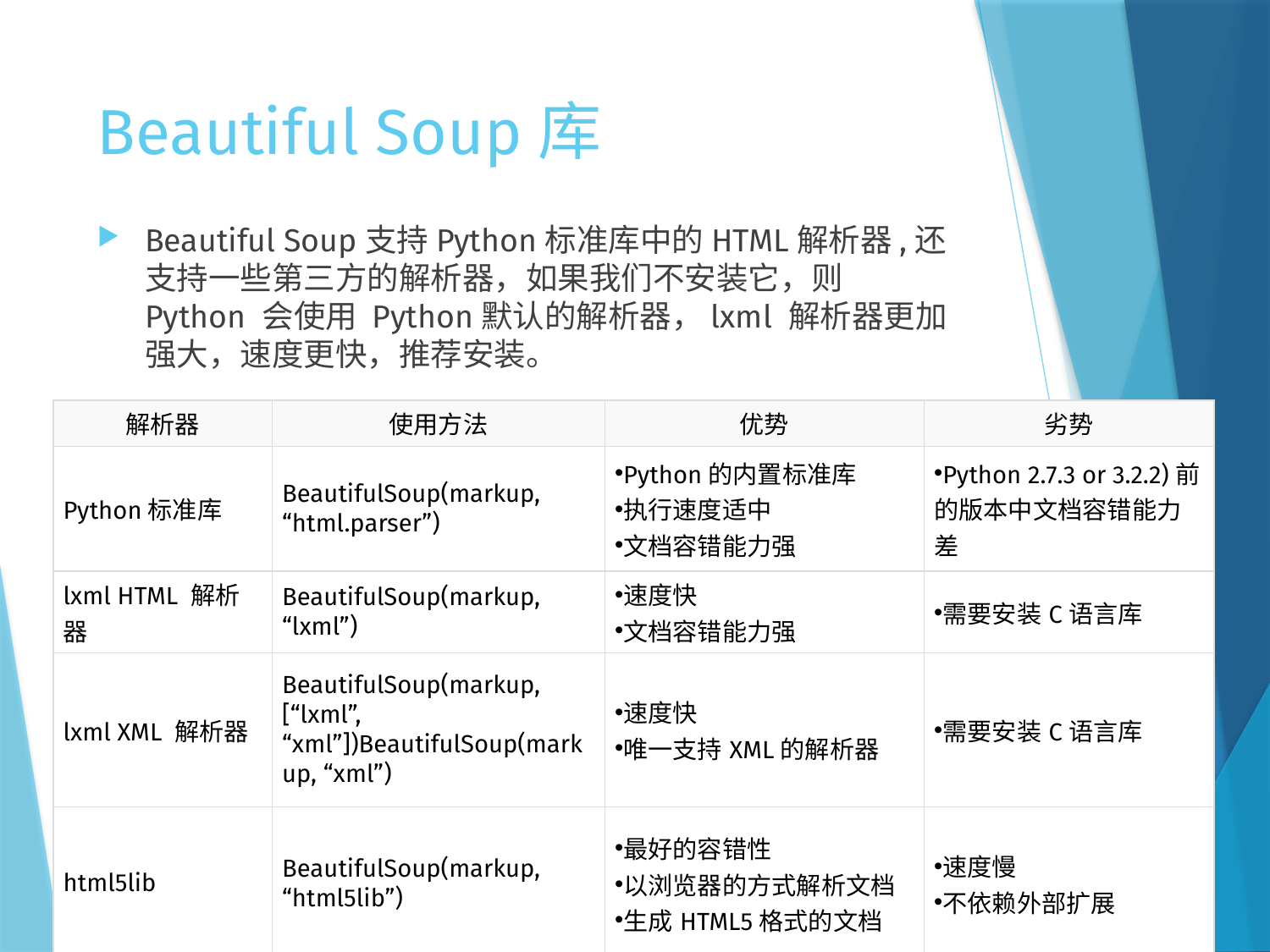

# Beautiful Soup库
Beautiful Soup支持Python标准库中的HTML解析器,还支持一些第三方的解析器，如果我们不安装它，则 Python 会使用 Python默认的解析器，lxml 解析器更加强大，速度更快，推荐安装。

| 解析器 | 使用方法 | 优势 | 劣势 |
| --- | --- | --- | --- |
| Python标准库 | BeautifulSoup(markup, “html.parser”) | Python的内置标准库 执行速度适中 文档容错能力强 | Python 2.7.3 or 3.2.2)前 的版本中文档容错能力差 |
| lxml HTML 解析器 | BeautifulSoup(markup, “lxml”) | 速度快 文档容错能力强 | 需要安装C语言库 |
| lxml XML 解析器 | BeautifulSoup(markup, [“lxml”, “xml”])BeautifulSoup(markup, “xml”) | 速度快 唯一支持XML的解析器 | 需要安装C语言库 |
| html5lib | BeautifulSoup(markup, “html5lib”) | 最好的容错性 以浏览器的方式解析文档 生成HTML5格式的文档 | 速度慢 不依赖外部扩展 |